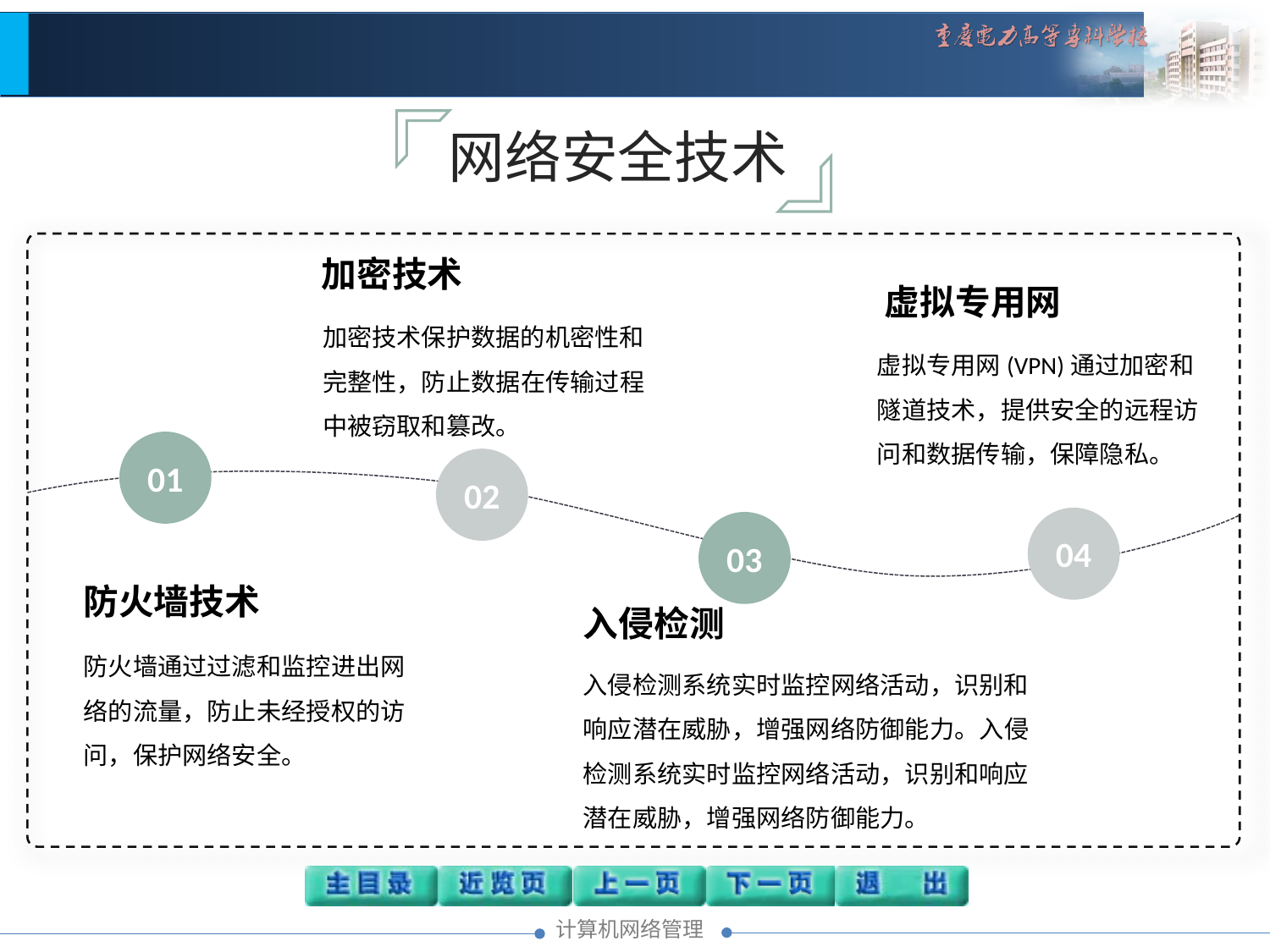

网络安全技术

加密技术
虚拟专用网
加密技术保护数据的机密性和完整性，防止数据在传输过程中被窃取和篡改。
虚拟专用网(VPN)通过加密和隧道技术，提供安全的远程访问和数据传输，保障隐私。
01
02

04
03
防火墙技术
入侵检测
防火墙通过过滤和监控进出网络的流量，防止未经授权的访问，保护网络安全。
入侵检测系统实时监控网络活动，识别和响应潜在威胁，增强网络防御能力。入侵检测系统实时监控网络活动，识别和响应潜在威胁，增强网络防御能力。